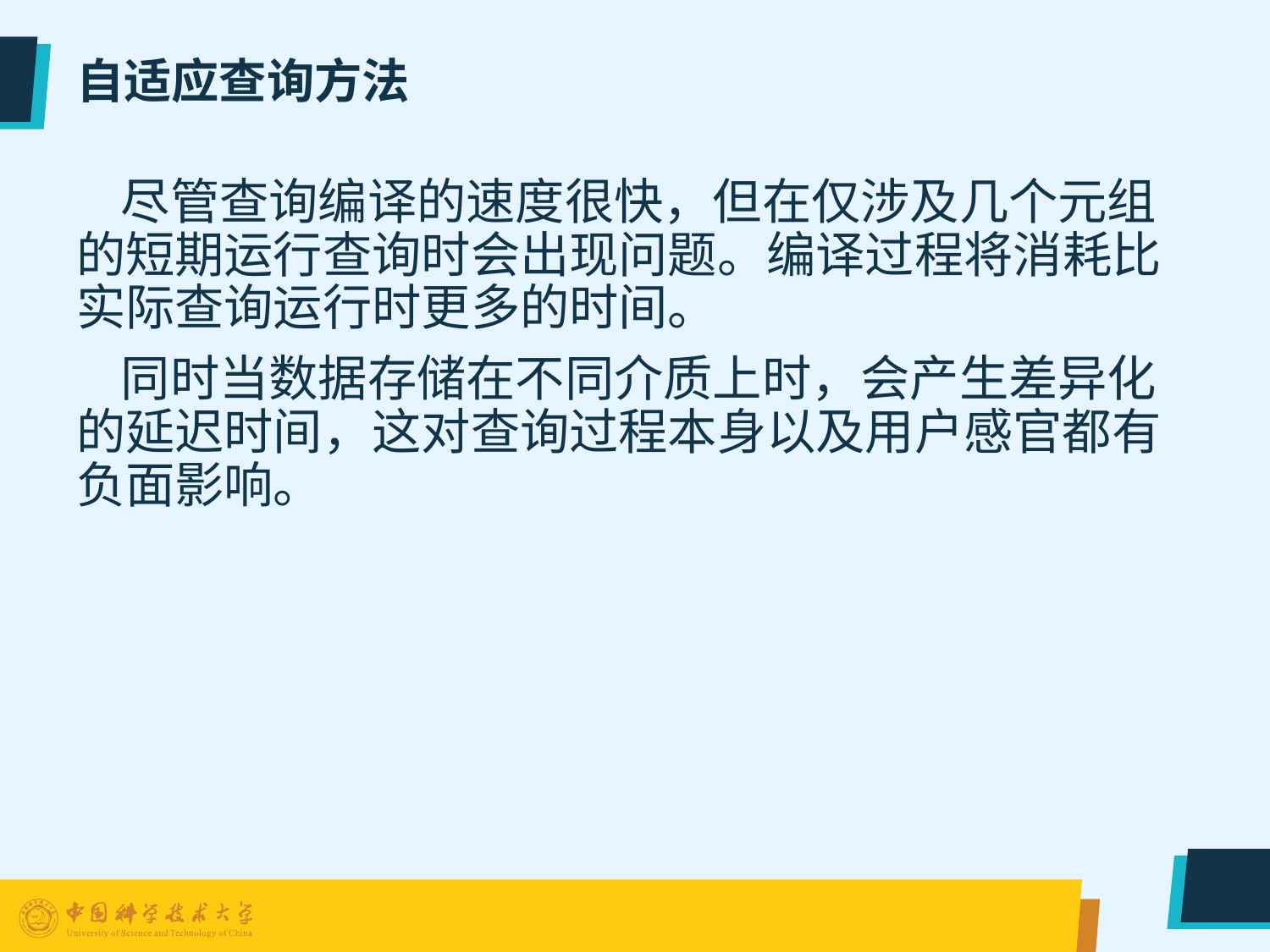

# 自适应查询方法
   尽管查询编译的速度很快，但在仅涉及几个元组的短期运行查询时会出现问题。编译过程将消耗比实际查询运行时更多的时间。
   同时当数据存储在不同介质上时，会产生差异化的延迟时间，这对查询过程本身以及用户感官都有负面影响。